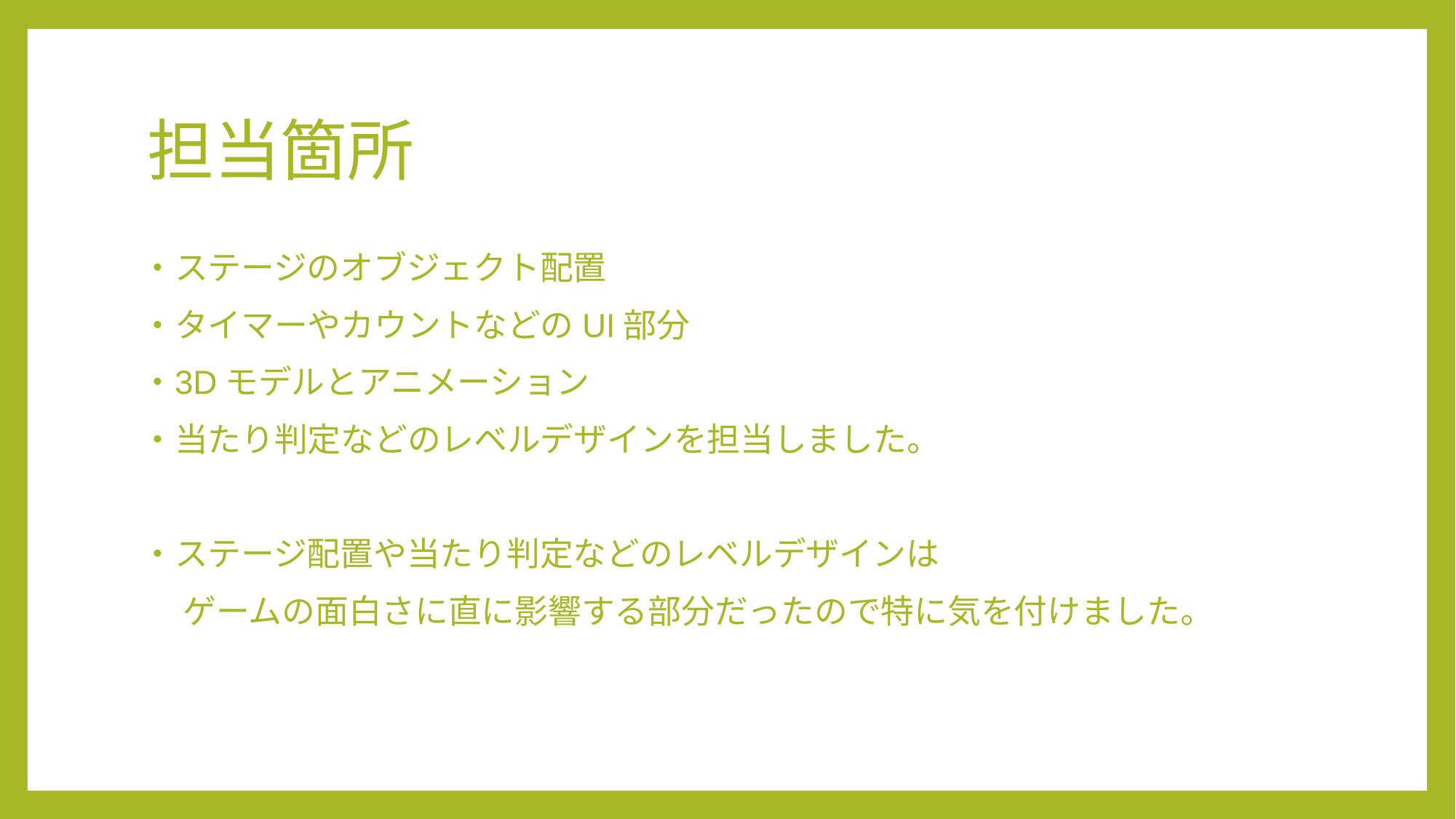

# 担当箇所
ステージのオブジェクト配置
タイマーやカウントなどのUI部分
3Dモデルとアニメーション
当たり判定などのレベルデザインを担当しました。

ステージ配置や当たり判定などのレベルデザインは
   ゲームの面白さに直に影響する部分だったので特に気を付けました。